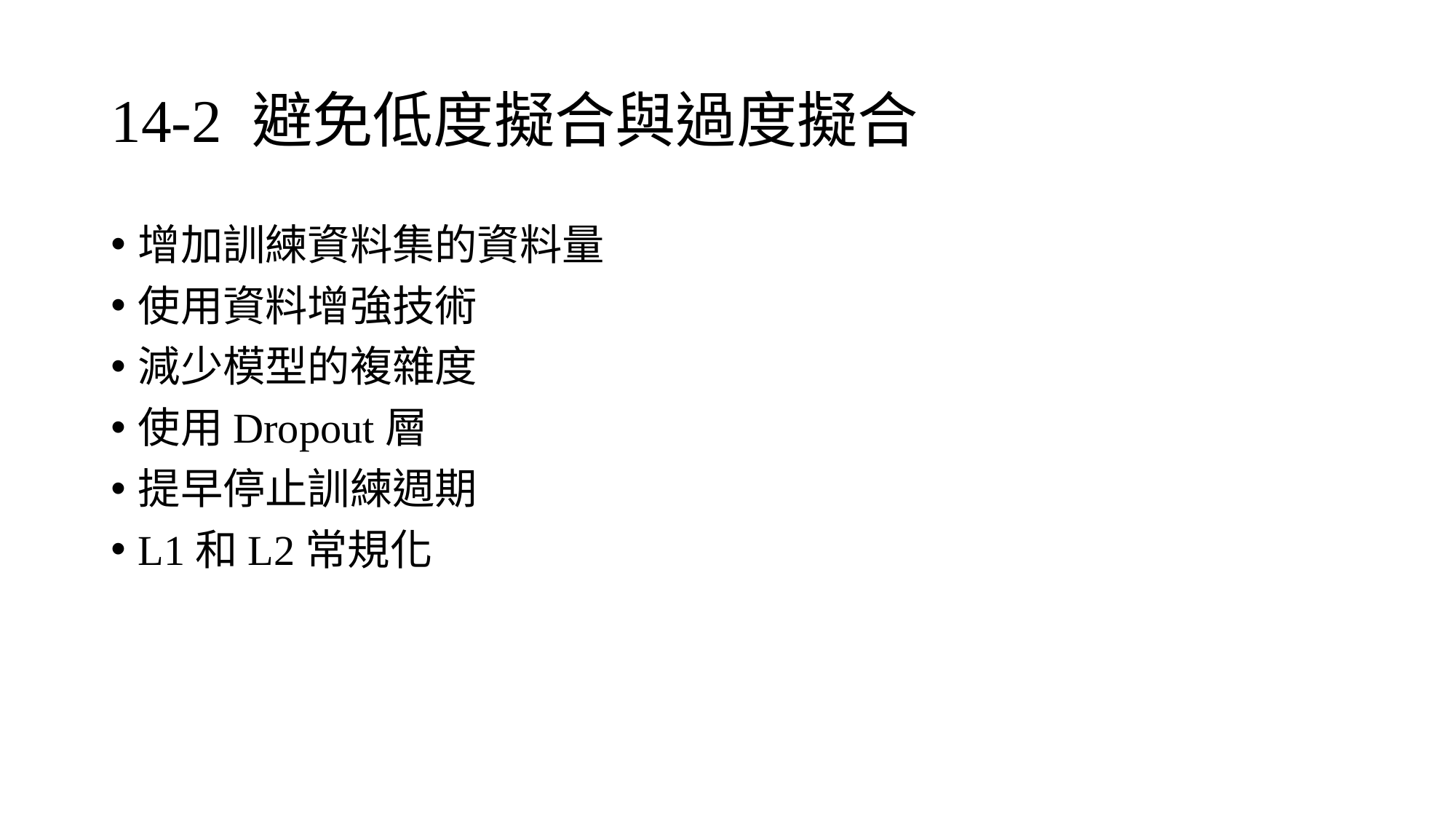

# 14-2 避免低度擬合與過度擬合
增加訓練資料集的資料量
使用資料增強技術
減少模型的複雜度
使用Dropout層
提早停止訓練週期
L1和L2常規化